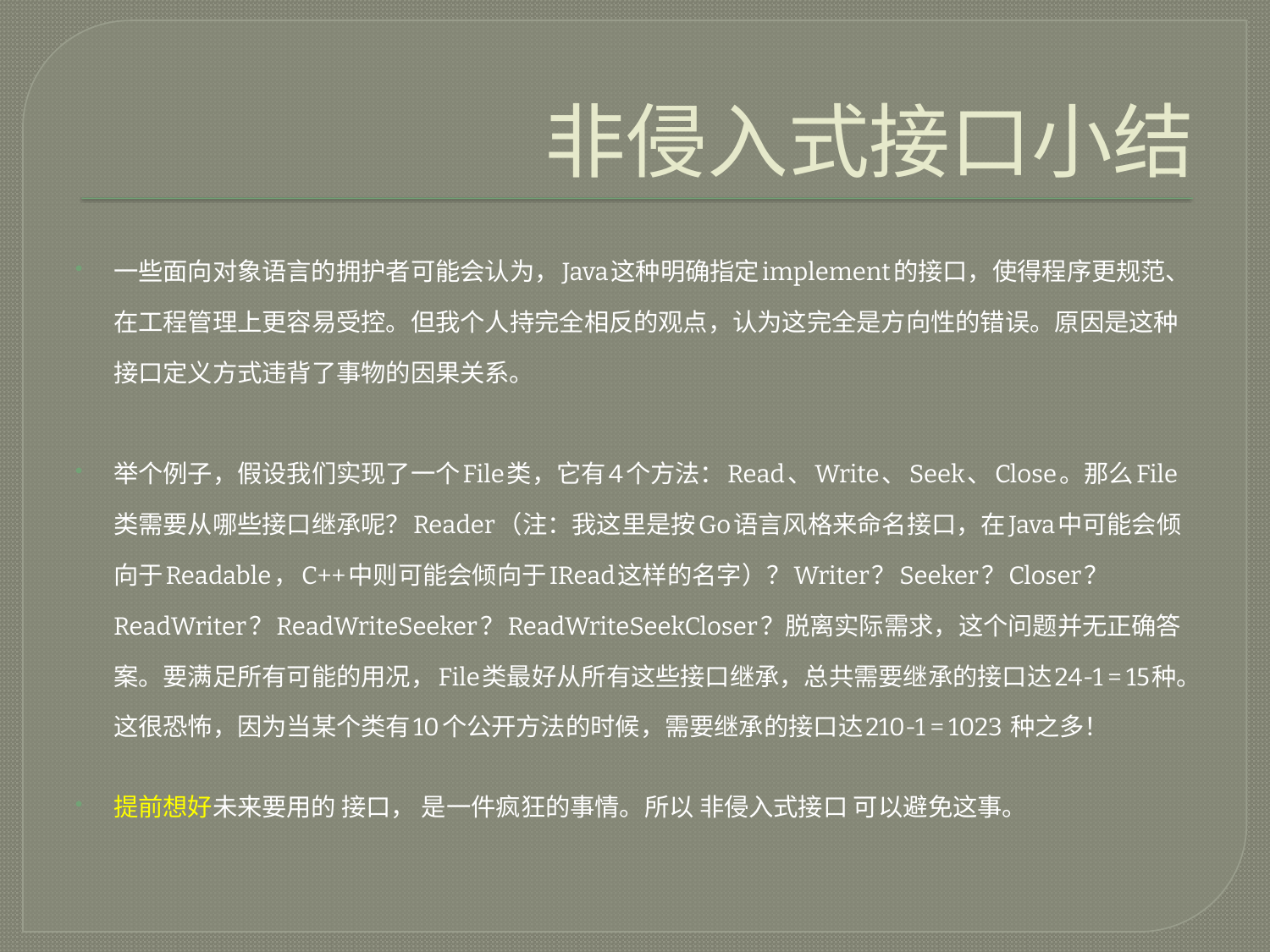

# 非侵入式接口小结
一些面向对象语言的拥护者可能会认为，Java这种明确指定implement的接口，使得程序更规范、在工程管理上更容易受控。但我个人持完全相反的观点，认为这完全是方向性的错误。原因是这种接口定义方式违背了事物的因果关系。

举个例子，假设我们实现了一个File类，它有4个方法：Read、Write、Seek、Close。那么File类需要从哪些接口继承呢？Reader（注：我这里是按Go语言风格来命名接口，在Java中可能会倾向于Readable，C++中则可能会倾向于IRead这样的名字）？Writer？Seeker？Closer？ReadWriter？ReadWriteSeeker？ReadWriteSeekCloser？脱离实际需求，这个问题并无正确答案。要满足所有可能的用况，File类最好从所有这些接口继承，总共需要继承的接口达24-1 = 15种。这很恐怖，因为当某个类有10个公开方法的时候，需要继承的接口达210-1 = 1023 种之多！

提前想好未来要用的 接口， 是一件疯狂的事情。所以 非侵入式接口 可以避免这事。